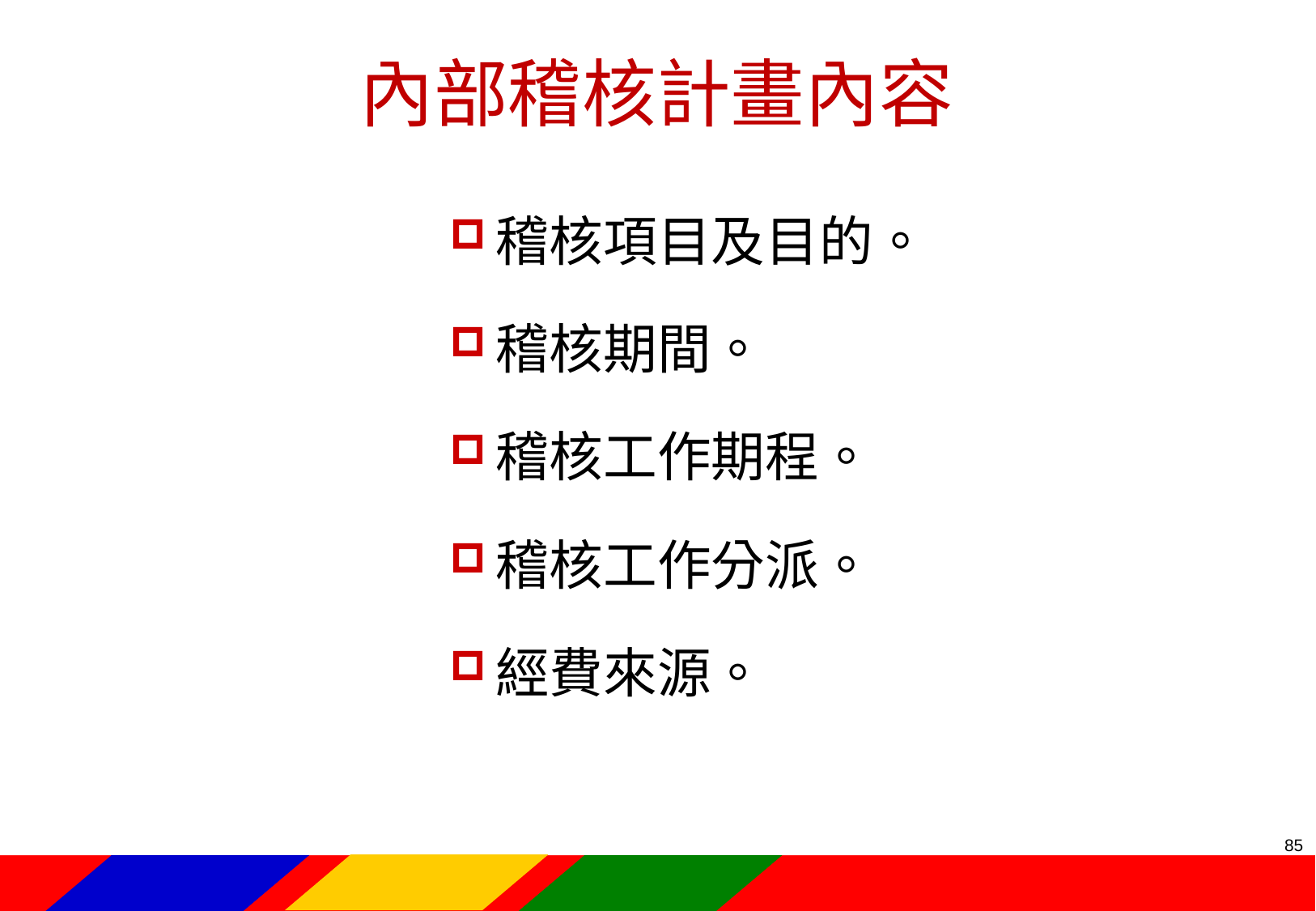

# 內部稽核計畫內容
稽核項目及目的。
稽核期間。
稽核工作期程。
稽核工作分派。
經費來源。
85